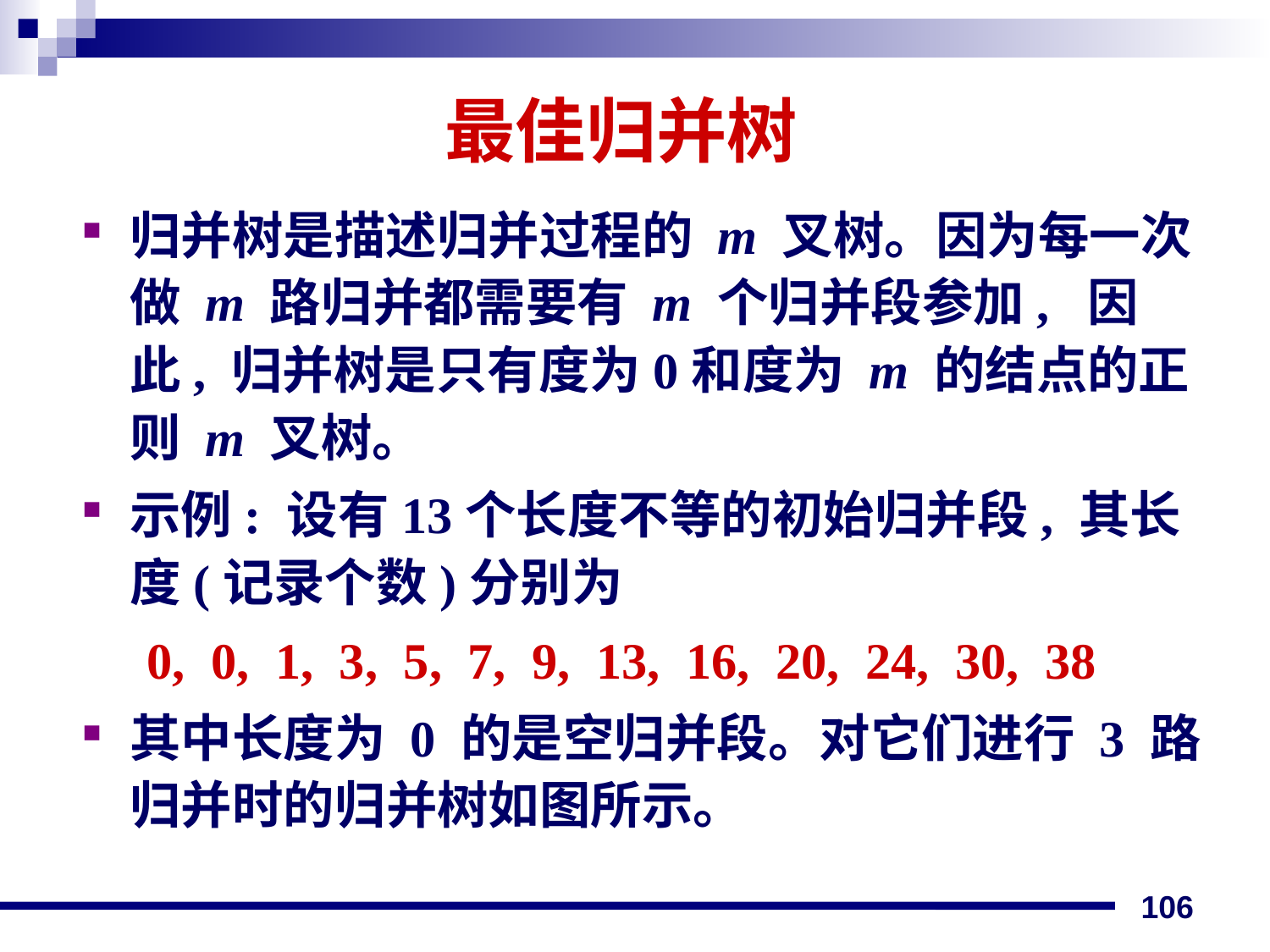

# 最佳归并树
归并树是描述归并过程的 m 叉树。因为每一次做 m 路归并都需要有 m 个归并段参加,  因此, 归并树是只有度为0和度为 m 的结点的正则 m 叉树。
示例: 设有13个长度不等的初始归并段, 其长度(记录个数)分别为
     0,  0,  1,  3,  5,  7,  9,  13,  16,  20,  24,  30,  38
其中长度为 0 的是空归并段。对它们进行 3 路归并时的归并树如图所示。
106